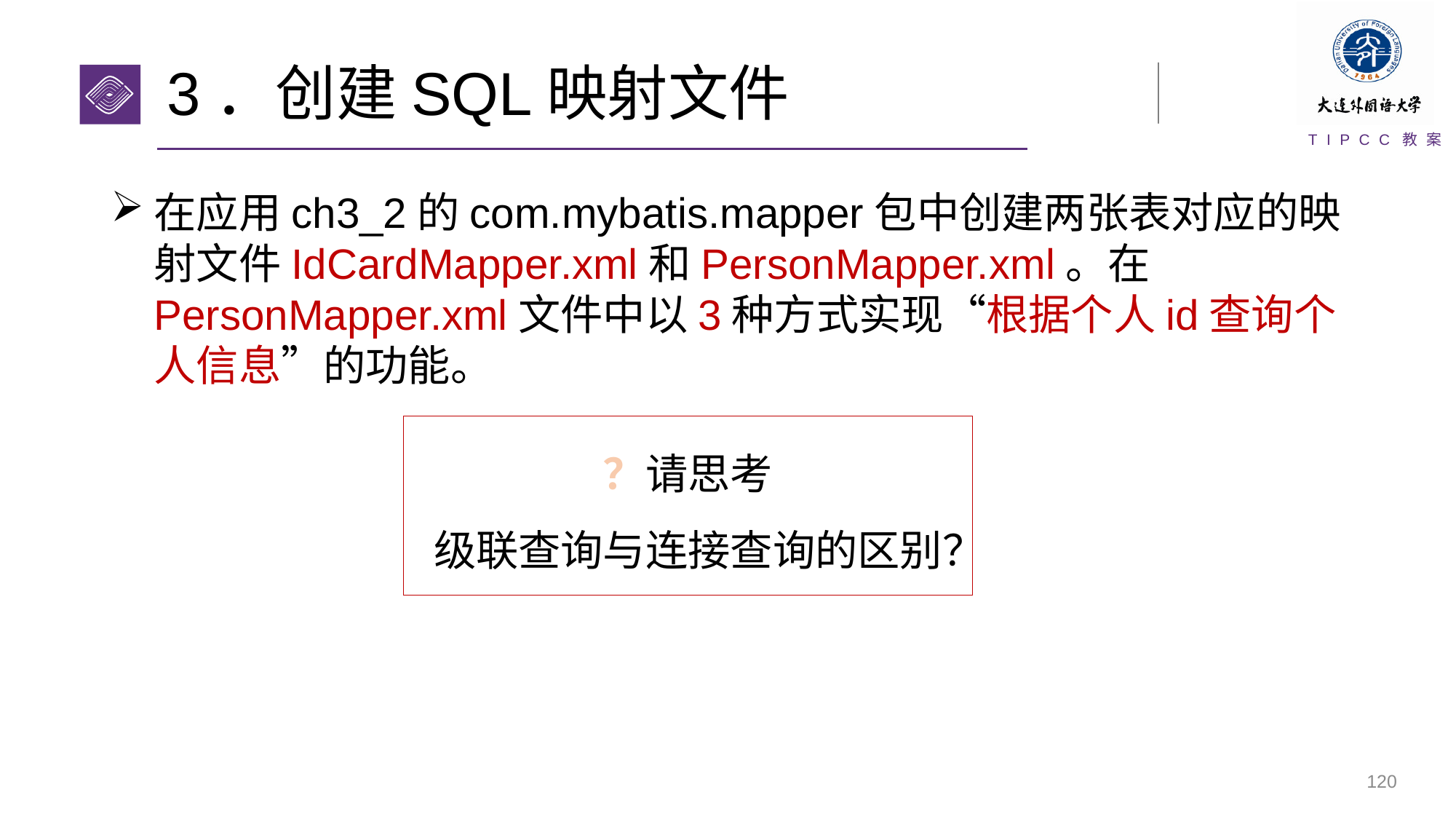

# 3．创建SQL映射文件
在应用ch3_2的com.mybatis.mapper包中创建两张表对应的映射文件IdCardMapper.xml和PersonMapper.xml。在PersonMapper.xml文件中以3种方式实现“根据个人id查询个人信息”的功能。
？请思考
级联查询与连接查询的区别？
120